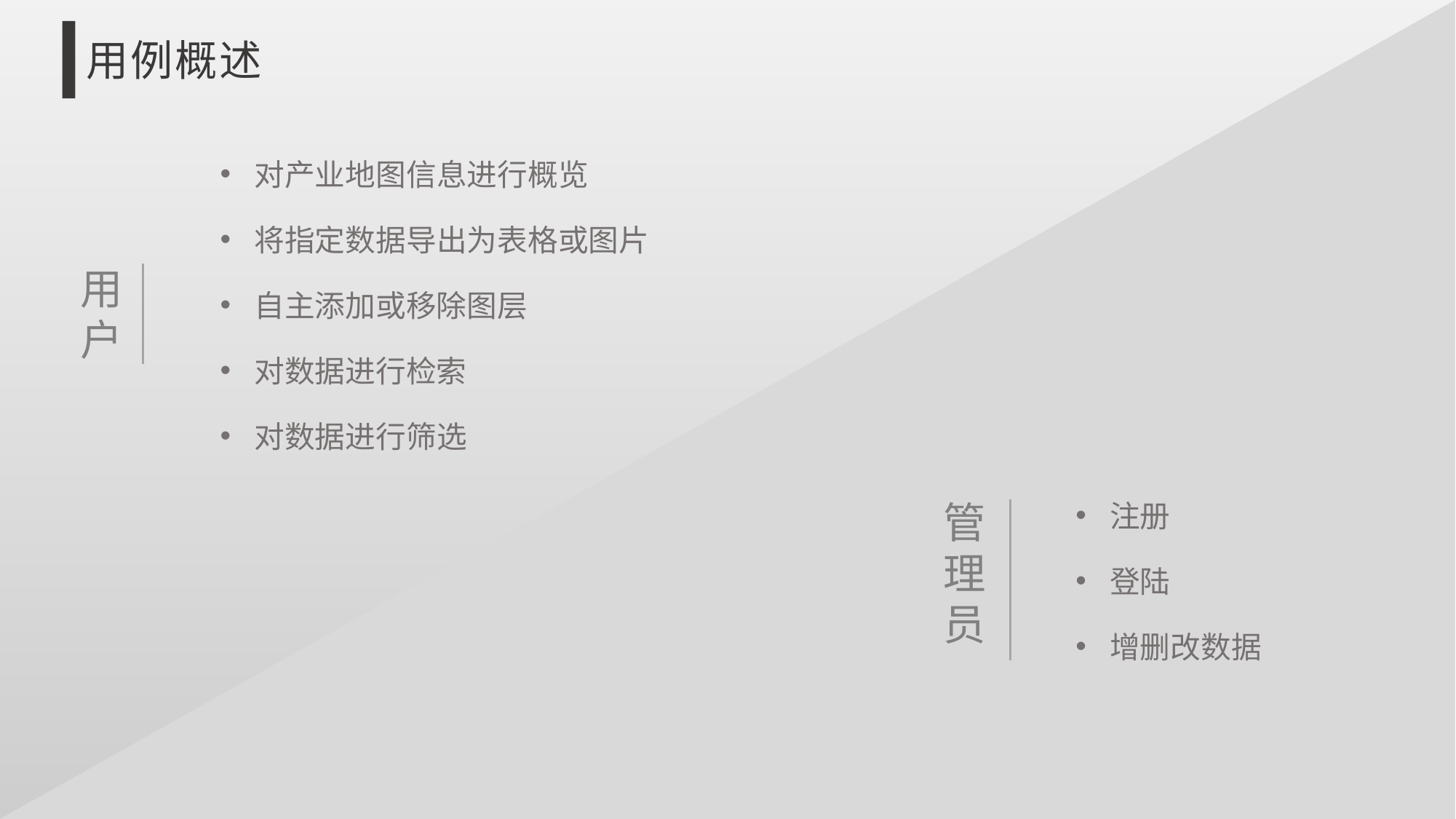

用例概述
对产业地图信息进行概览
将指定数据导出为表格或图片
自主添加或移除图层
对数据进行检索
对数据进行筛选
用
户
注册
登陆
增删改数据

管理员